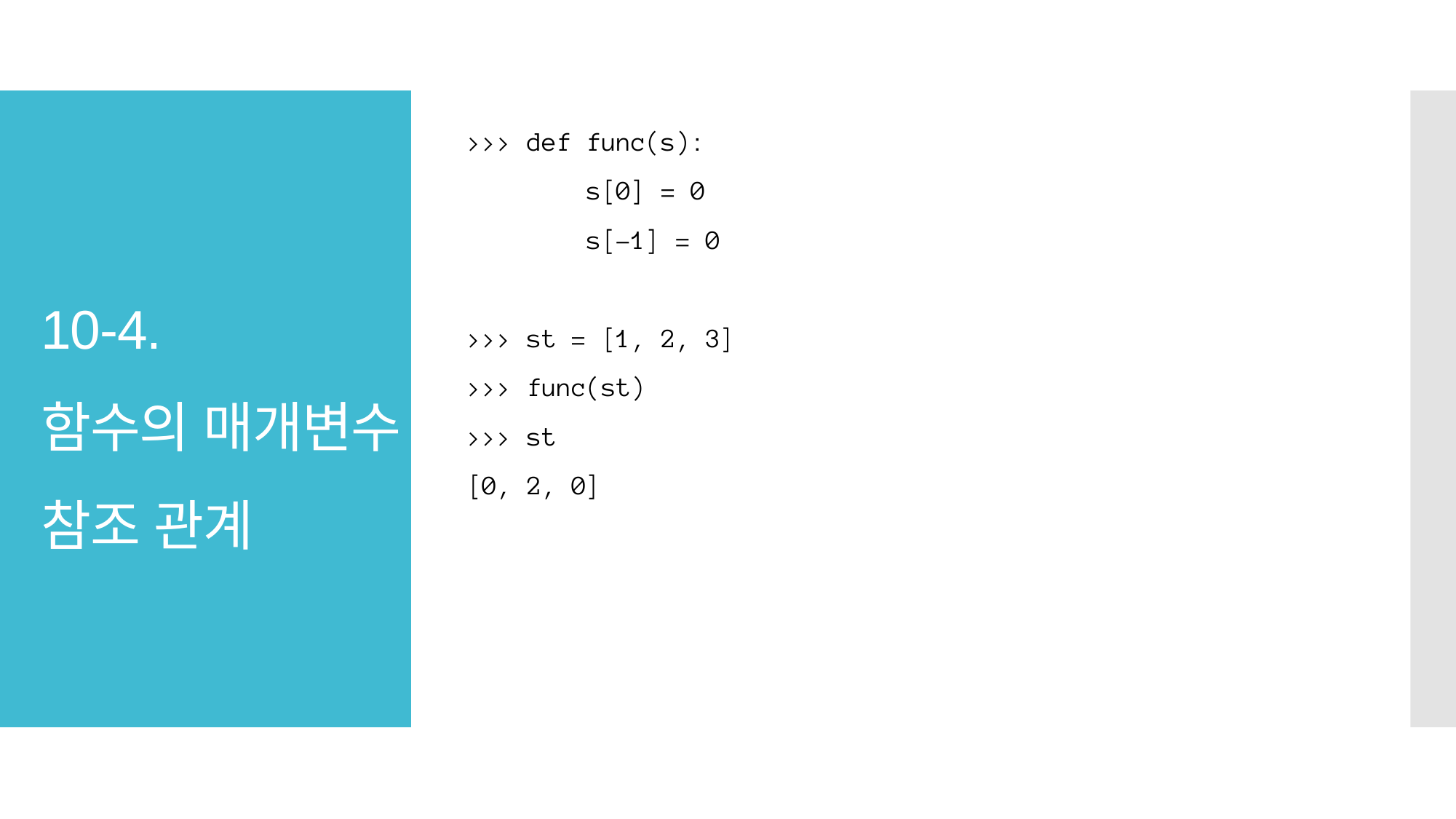

>>> def func(s):
        s[0] = 0
        s[-1] = 0

>>> st = [1, 2, 3]
>>> func(st)
>>> st
[0, 2, 0]
# 10-4. 함수의 매개변수 참조 관계